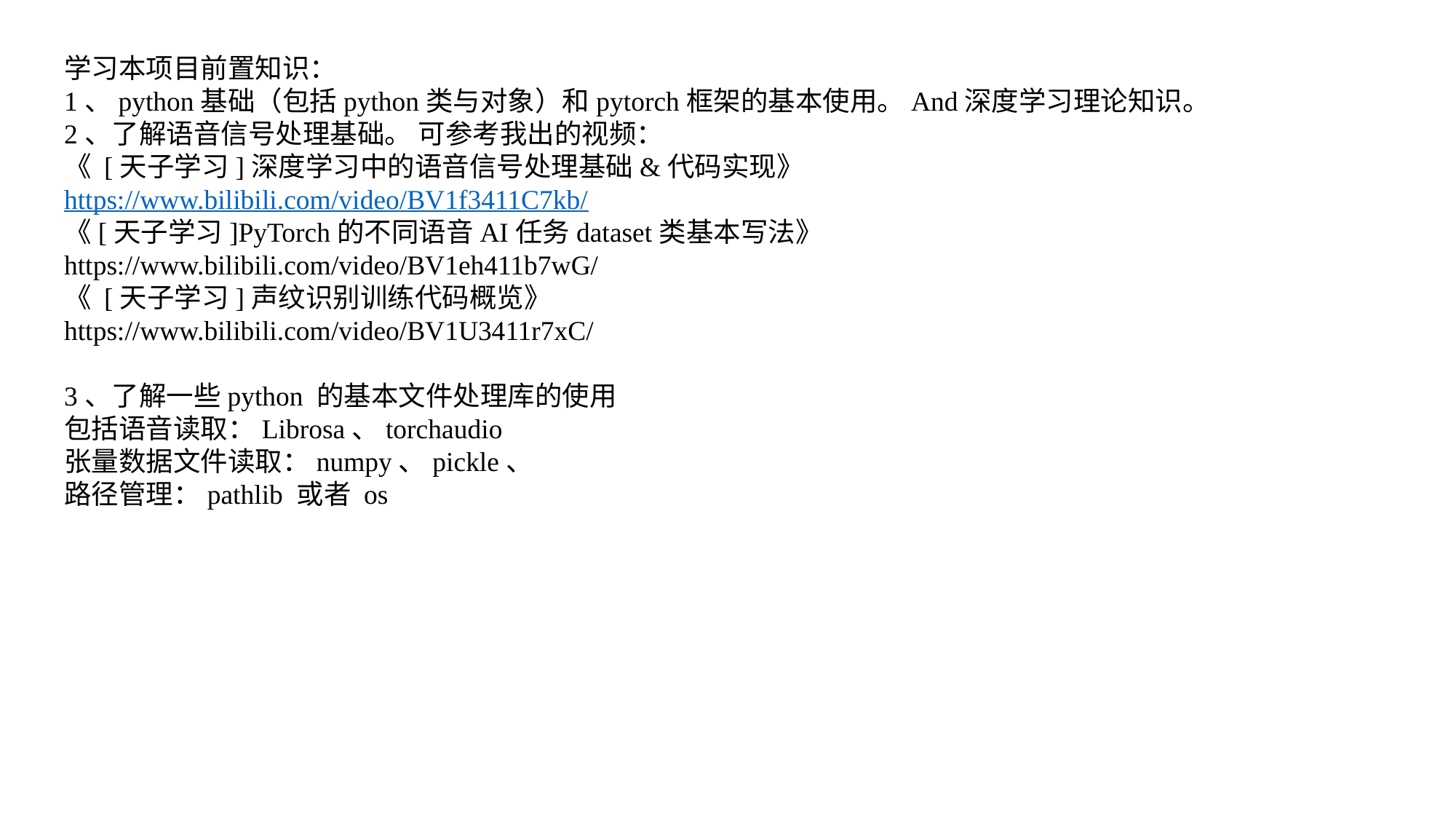

学习本项目前置知识：
1、python基础（包括python类与对象）和pytorch框架的基本使用。And深度学习理论知识。
2、了解语音信号处理基础。 可参考我出的视频：
《 [天子学习]深度学习中的语音信号处理基础&代码实现》https://www.bilibili.com/video/BV1f3411C7kb/
《[天子学习]PyTorch的不同语音AI任务dataset类基本写法》
https://www.bilibili.com/video/BV1eh411b7wG/
《 [天子学习]声纹识别训练代码概览》
https://www.bilibili.com/video/BV1U3411r7xC/

3、了解一些python 的基本文件处理库的使用
包括语音读取：Librosa、torchaudio
张量数据文件读取：numpy、pickle、
路径管理：pathlib 或者 os